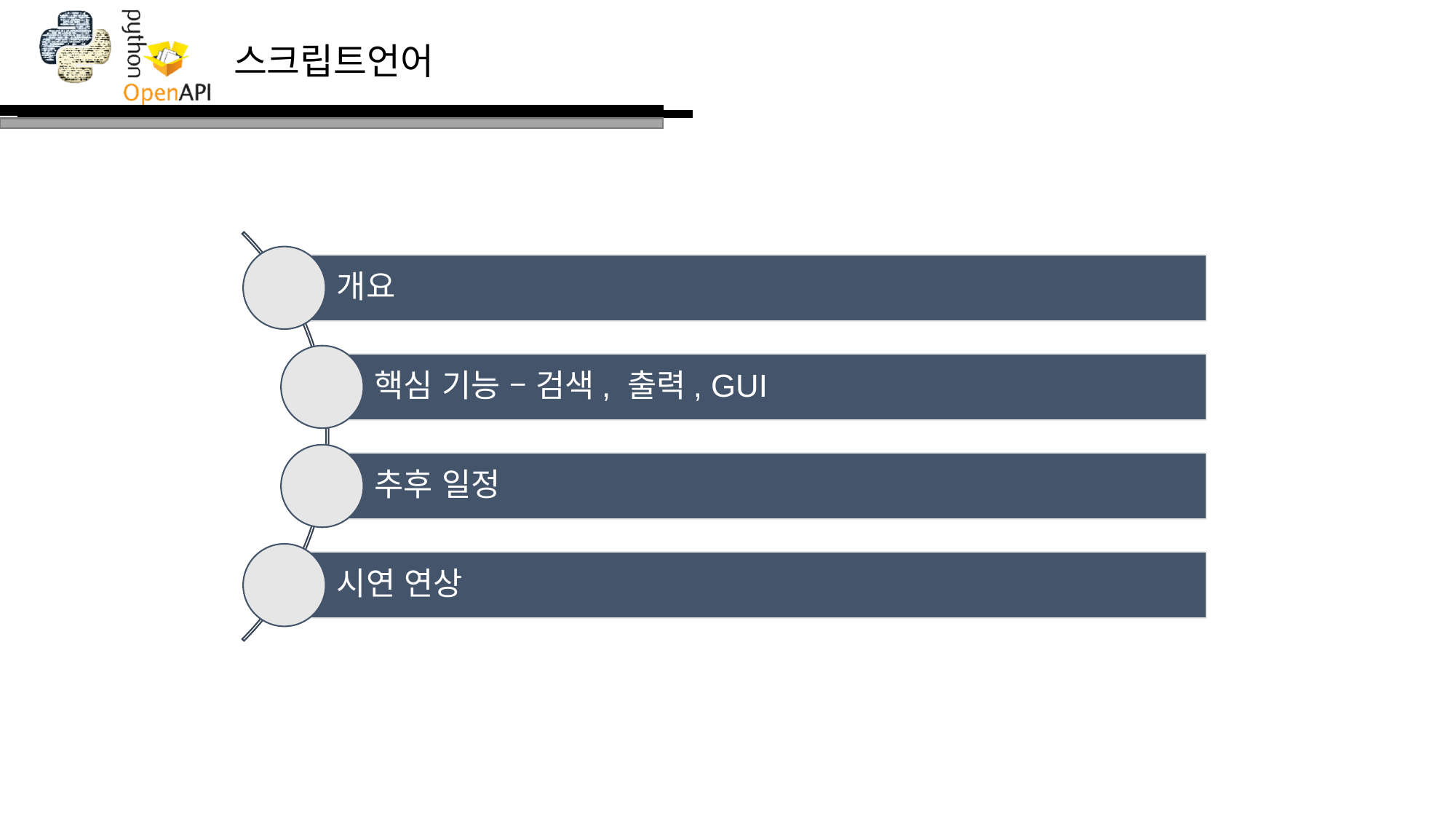

개요
핵심 기능 – 검색, 출력, GUI
추후 일정
시연 연상